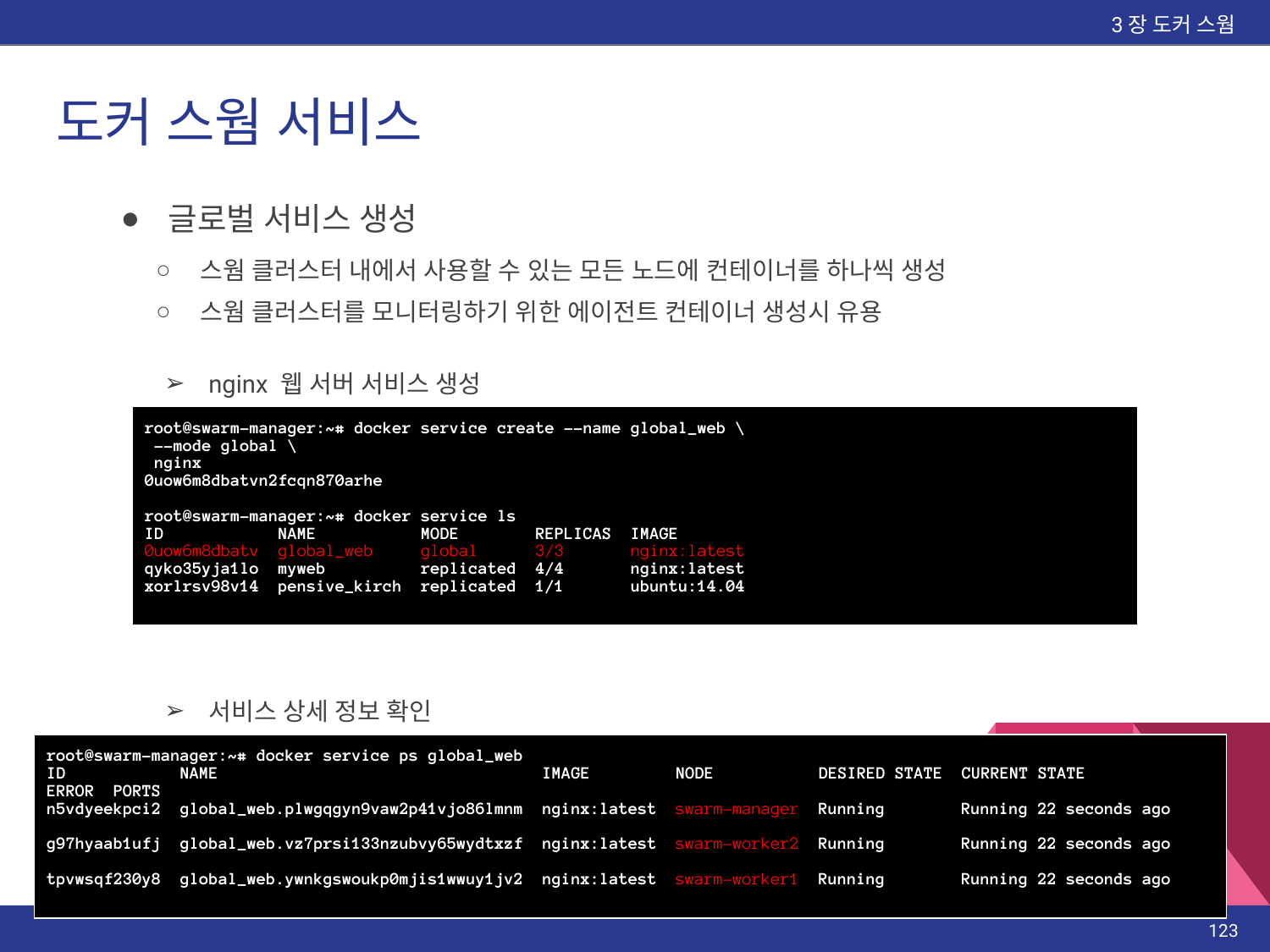

3장 도커 스웜

# 도커 스웜 서비스
글로벌 서비스 생성

스웜 클러스터 내에서 사용할 수 있는 모든 노드에 컨테이너를 하나씩 생성
스웜 클러스터를 모니터링하기 위한 에이전트 컨테이너 생성시 유용
nginx 웹 서버 서비스 생성

| root@swarm-manager:~# docker service create --name global\_web \ --mode global \ nginx 0uow6m8dbatvn2fcqn870arhe root@swarm-manager:~# docker service ls ID NAME MODE REPLICAS IMAGE 0uow6m8dbatv global\_web global 3/3 nginx:latest qyko35yja1lo myweb replicated 4/4 nginx:latest xorlrsv98v14 pensive\_kirch replicated 1/1 ubuntu:14.04 |
| --- |
서비스 상세 정보 확인

| root@swarm-manager:~# docker service ps global\_web ID NAME IMAGE NODE DESIRED STATE CURRENT STATE ERROR PORTS n5vdyeekpci2 global\_web.plwgqgyn9vaw2p41vjo86lmnm nginx:latest swarm-manager Running Running 22 seconds ago g97hyaab1ufj global\_web.vz7prsi133nzubvy65wydtxzf nginx:latest swarm-worker2 Running Running 22 seconds ago tpvwsqf230y8 global\_web.ywnkgswoukp0mjis1wwuy1jv2 nginx:latest swarm-worker1 Running Running 22 seconds ago |
| --- |
123